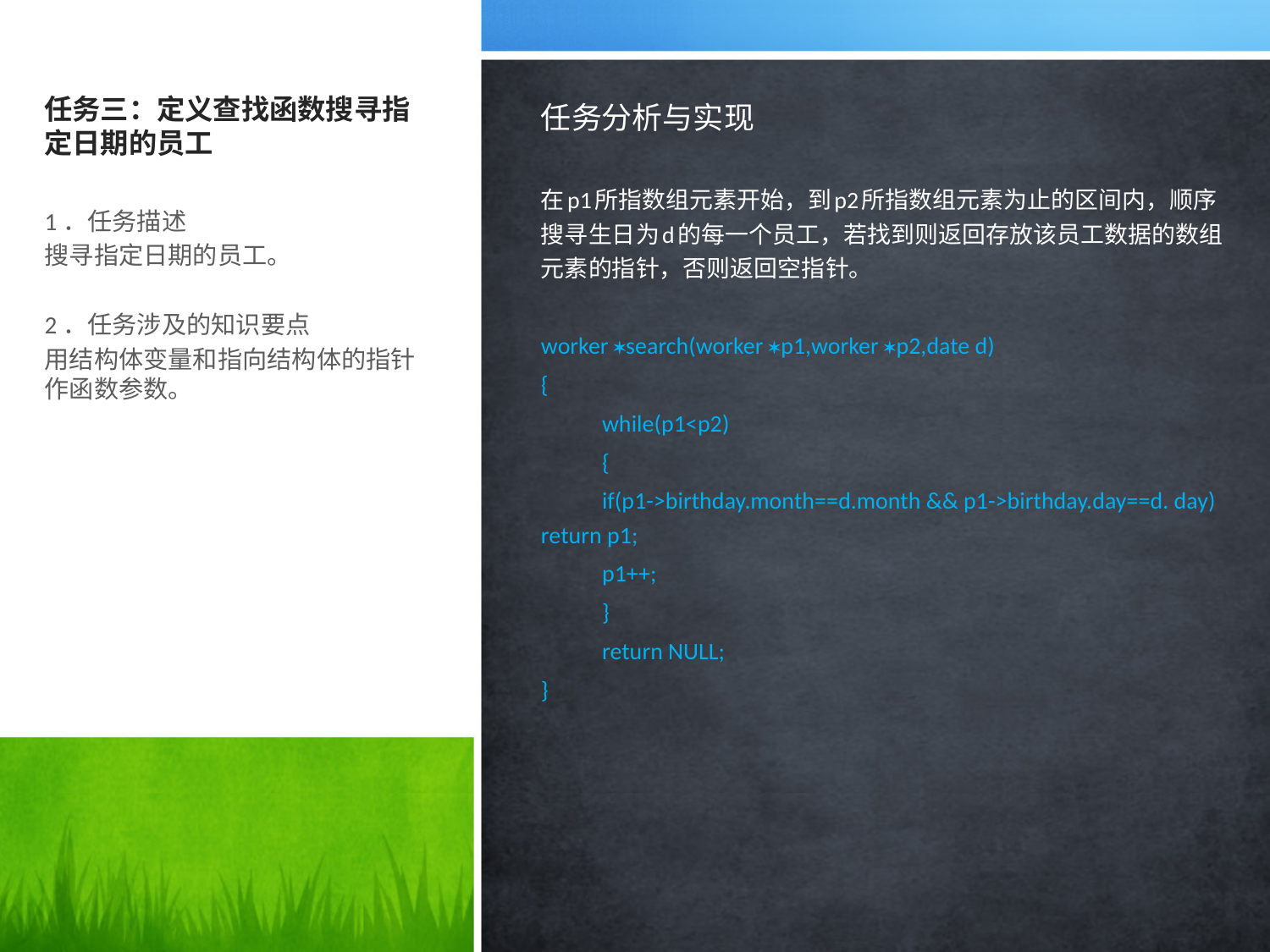

# 任务三：定义查找函数搜寻指定日期的员工
任务分析与实现

在p1所指数组元素开始，到p2所指数组元素为止的区间内，顺序搜寻生日为d的每一个员工，若找到则返回存放该员工数据的数组元素的指针，否则返回空指针。

worker ∗search(worker ∗p1,worker ∗p2,date d)
{
	while(p1<p2)
	{
		if(p1->birthday.month==d.month && p1->birthday.day==d. day) return p1;
		p1++;
	}
	return NULL;
}
1．任务描述
搜寻指定日期的员工。

2．任务涉及的知识要点
用结构体变量和指向结构体的指针作函数参数。